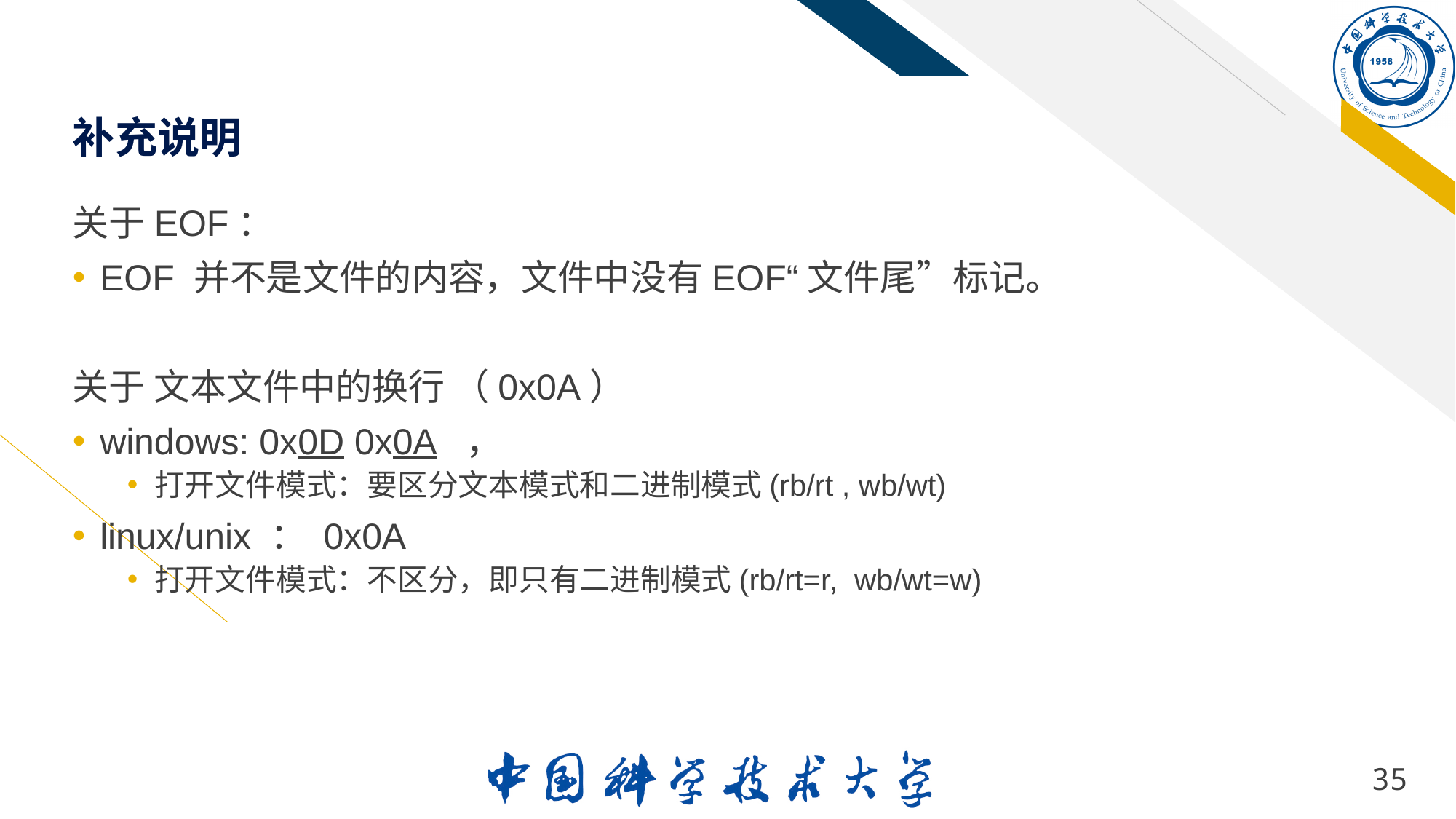

# 补充说明
关于EOF：
EOF 并不是文件的内容，文件中没有EOF“文件尾”标记。

关于 文本文件中的换行 （0x0A）
windows: 0x0D 0x0A  ，
打开文件模式：要区分文本模式和二进制模式(rb/rt , wb/wt)
linux/unix ： 0x0A
打开文件模式：不区分，即只有二进制模式(rb/rt=r,  wb/wt=w)

35